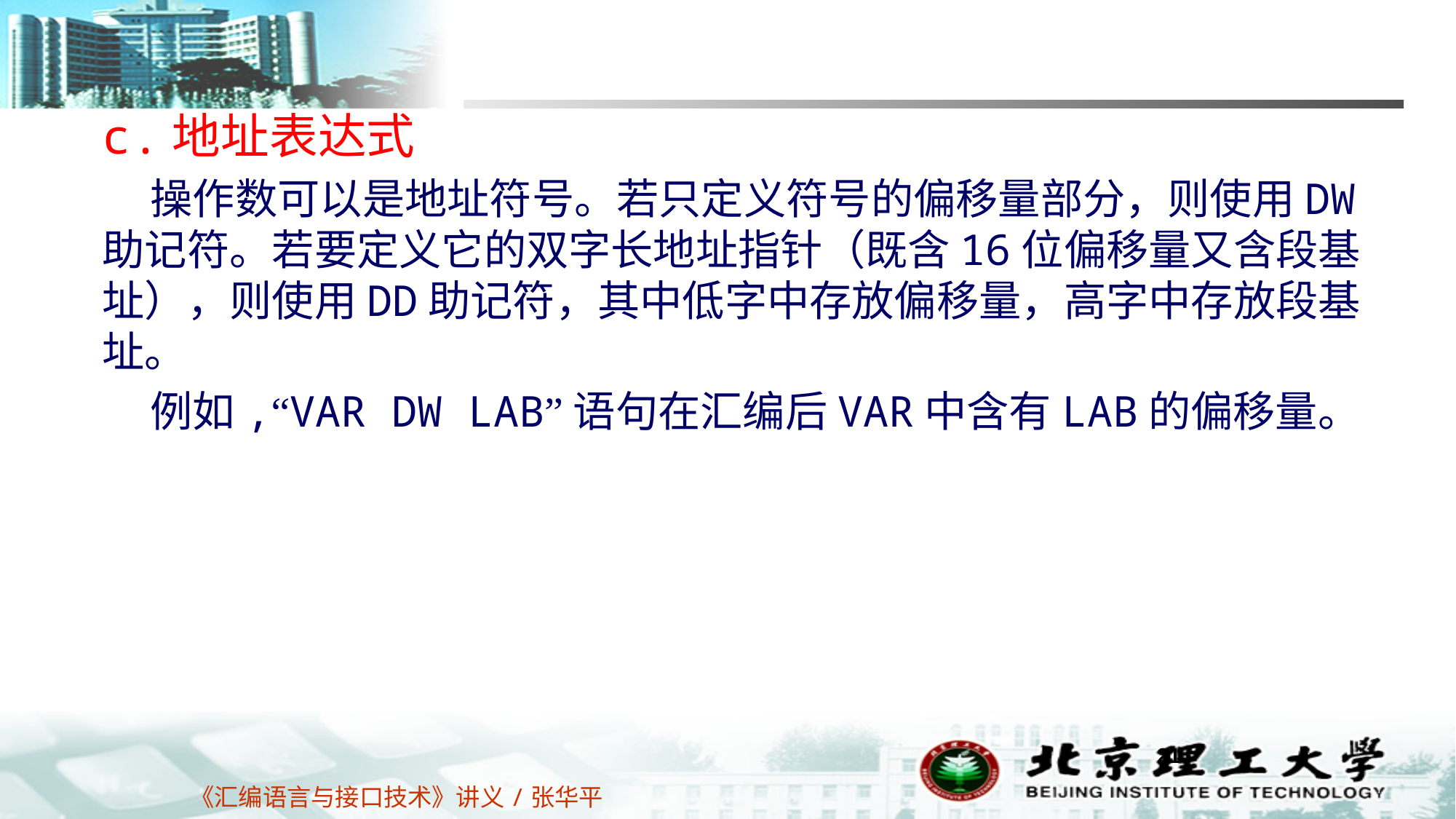

c.地址表达式
    操作数可以是地址符号。若只定义符号的偏移量部分，则使用DW助记符。若要定义它的双字长地址指针（既含16位偏移量又含段基址），则使用DD助记符，其中低字中存放偏移量，高字中存放段基址。
    例如,“VAR DW LAB”语句在汇编后VAR中含有LAB的偏移量。
21